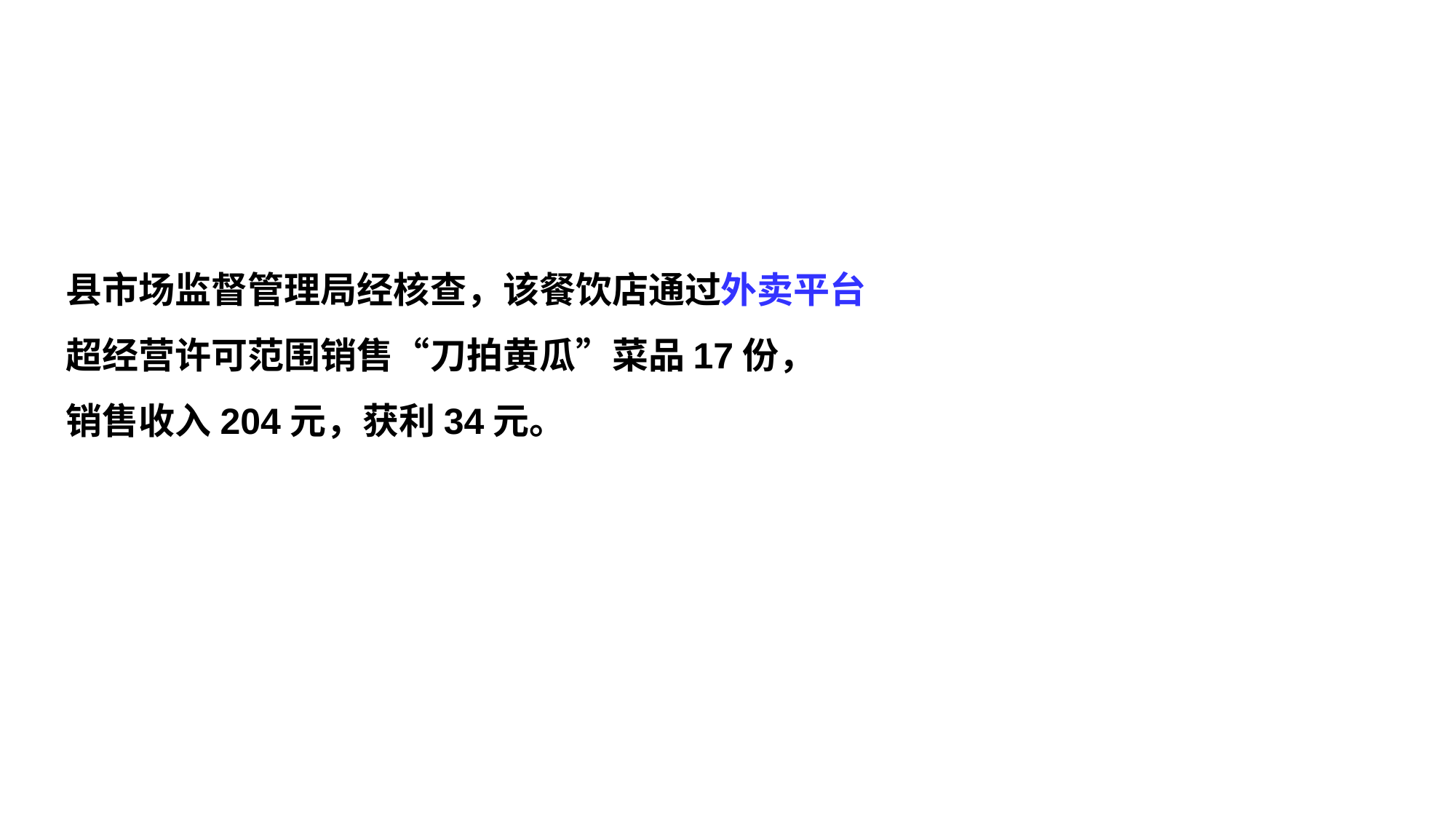

县市场监督管理局经核查，该餐饮店通过外卖平台
超经营许可范围销售“刀拍黄瓜”菜品17份，
销售收入204元，获利34元。